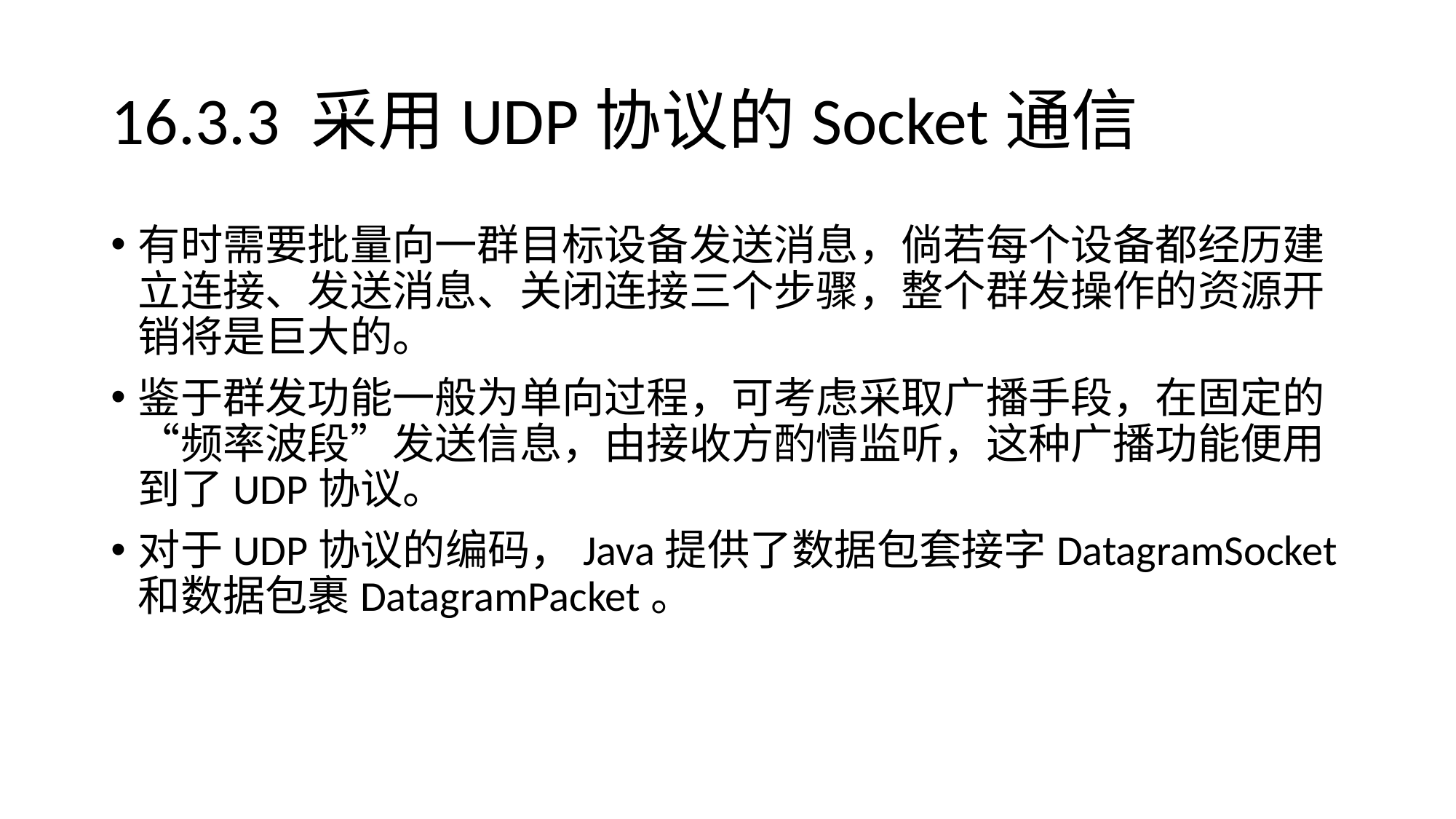

# 16.3.3 采用UDP协议的Socket通信
有时需要批量向一群目标设备发送消息，倘若每个设备都经历建立连接、发送消息、关闭连接三个步骤，整个群发操作的资源开销将是巨大的。
鉴于群发功能一般为单向过程，可考虑采取广播手段，在固定的“频率波段”发送信息，由接收方酌情监听，这种广播功能便用到了UDP协议。
对于UDP协议的编码，Java提供了数据包套接字DatagramSocket和数据包裹DatagramPacket。